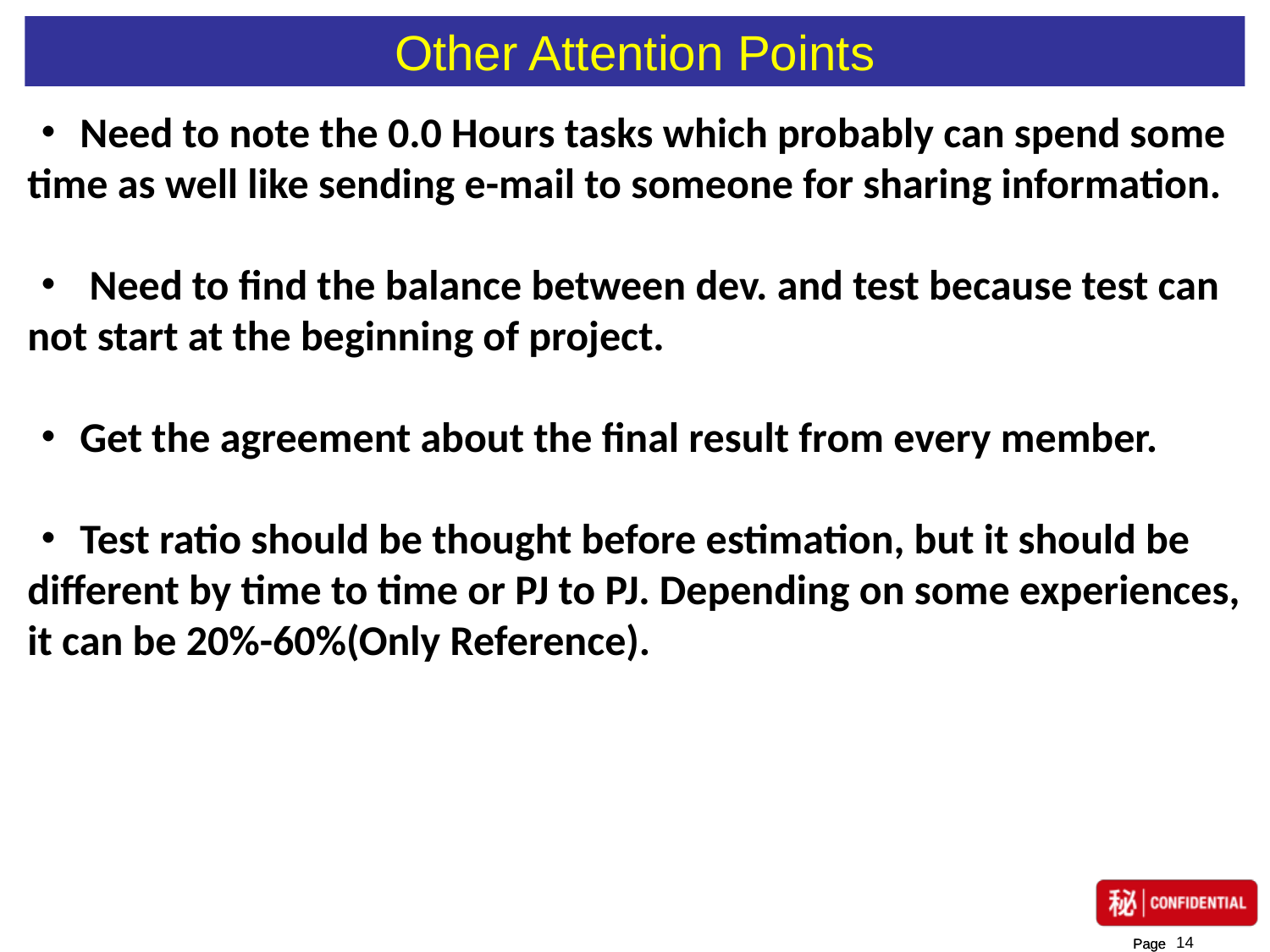

# Other Attention Points
・Need to note the 0.0 Hours tasks which probably can spend some time as well like sending e-mail to someone for sharing information.

・ Need to find the balance between dev. and test because test can not start at the beginning of project.

・Get the agreement about the final result from every member.

・Test ratio should be thought before estimation, but it should be different by time to time or PJ to PJ. Depending on some experiences, it can be 20%-60%(Only Reference).